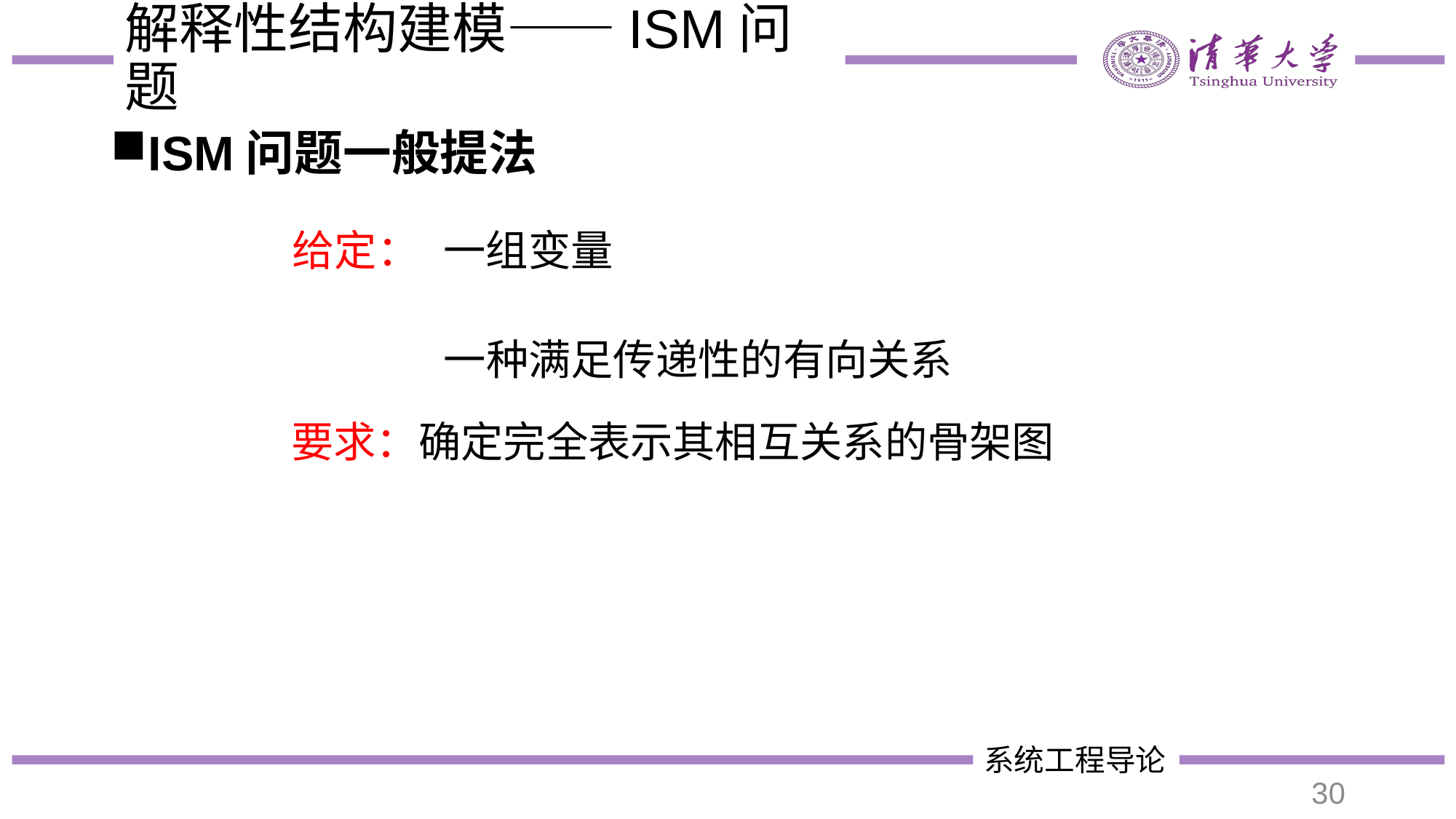

# 解释性结构建模——ISM问题
ISM问题一般提法

给定：
一组变量
一种满足传递性的有向关系
要求：确定完全表示其相互关系的骨架图
30